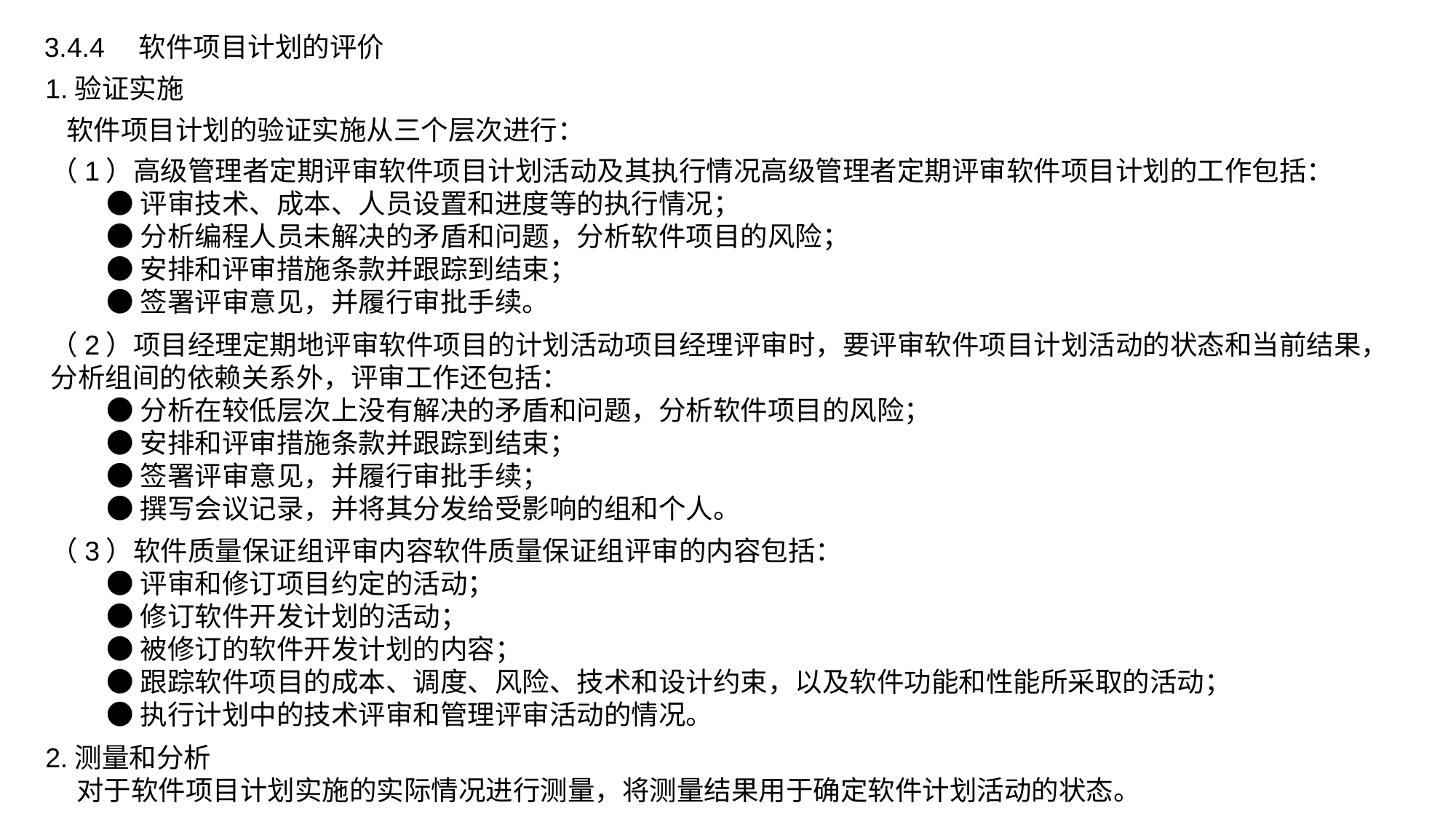

3.4.4　软件项目计划的评价
1.验证实施
软件项目计划的验证实施从三个层次进行：
（1）高级管理者定期评审软件项目计划活动及其执行情况高级管理者定期评审软件项目计划的工作包括：
         ●评审技术、成本、人员设置和进度等的执行情况；
         ●分析编程人员未解决的矛盾和问题，分析软件项目的风险；
         ●安排和评审措施条款并跟踪到结束；
         ●签署评审意见，并履行审批手续。
（2）项目经理定期地评审软件项目的计划活动项目经理评审时，要评审软件项目计划活动的状态和当前结果，分析组间的依赖关系外，评审工作还包括：
         ●分析在较低层次上没有解决的矛盾和问题，分析软件项目的风险；
         ●安排和评审措施条款并跟踪到结束；
         ●签署评审意见，并履行审批手续；
         ●撰写会议记录，并将其分发给受影响的组和个人。
（3）软件质量保证组评审内容软件质量保证组评审的内容包括：
         ●评审和修订项目约定的活动；
         ●修订软件开发计划的活动；
         ●被修订的软件开发计划的内容；
         ●跟踪软件项目的成本、调度、风险、技术和设计约束，以及软件功能和性能所采取的活动；
         ●执行计划中的技术评审和管理评审活动的情况。
2.测量和分析
    对于软件项目计划实施的实际情况进行测量，将测量结果用于确定软件计划活动的状态。